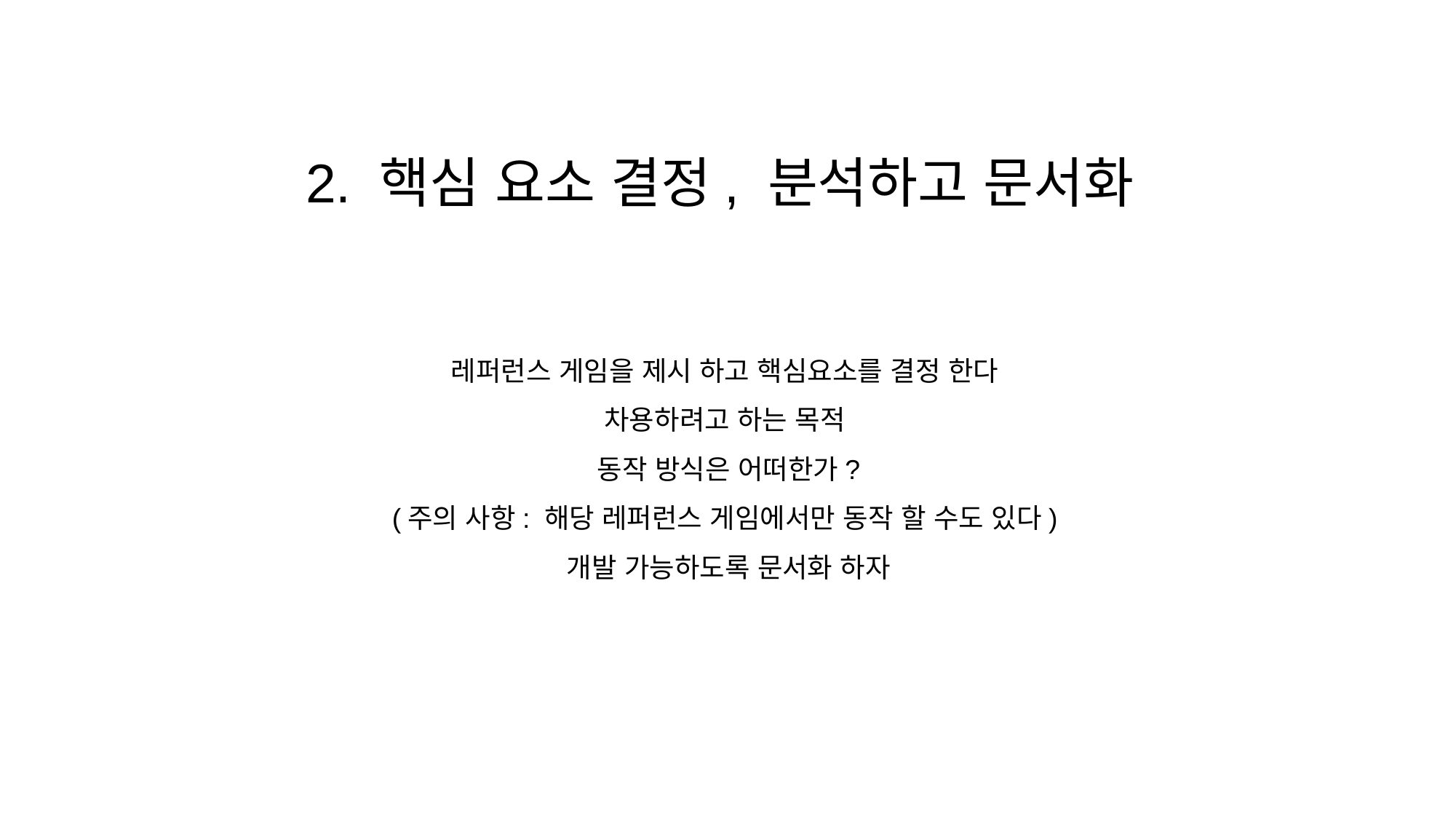

2. 핵심 요소 결정, 분석하고 문서화
레퍼런스 게임을 제시 하고 핵심요소를 결정 한다
차용하려고 하는 목적
동작 방식은 어떠한가?
(주의 사항: 해당 레퍼런스 게임에서만 동작 할 수도 있다)
개발 가능하도록 문서화 하자